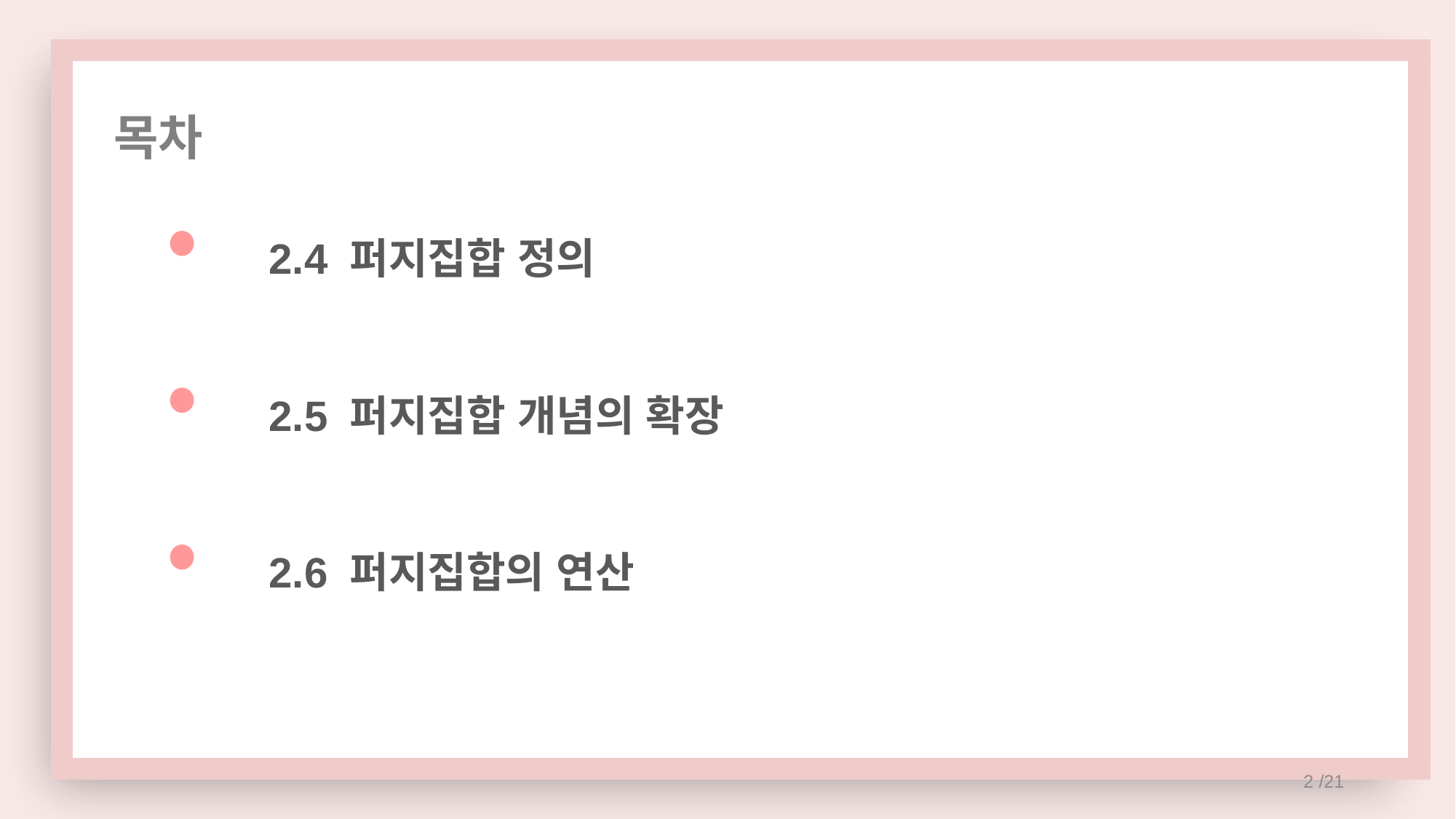

목차

2.4 퍼지집합 정의

2.5 퍼지집합 개념의 확장

2.6 퍼지집합의 연산

2 /21